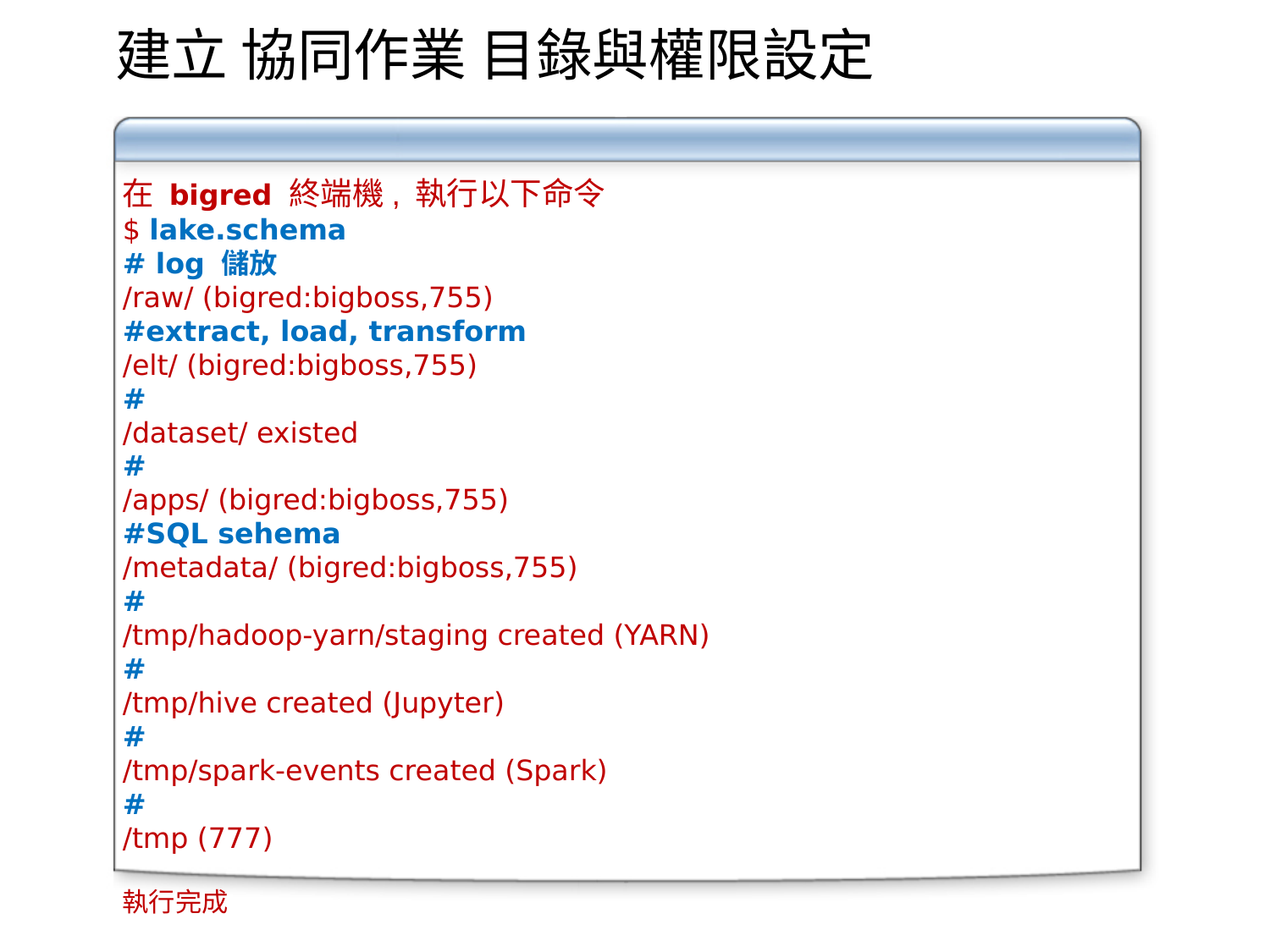

建立 協同作業 目錄與權限設定
在 bigred 終端機, 執行以下命令
$ lake.schema
# log 儲放
/raw/ (bigred:bigboss,755)
#extract, load, transform
/elt/ (bigred:bigboss,755)
#
/dataset/ existed
#
/apps/ (bigred:bigboss,755)
#SQL sehema
/metadata/ (bigred:bigboss,755)
#
/tmp/hadoop-yarn/staging created (YARN)
#
/tmp/hive created (Jupyter)
#
/tmp/spark-events created (Spark)
#
/tmp (777)

執行完成